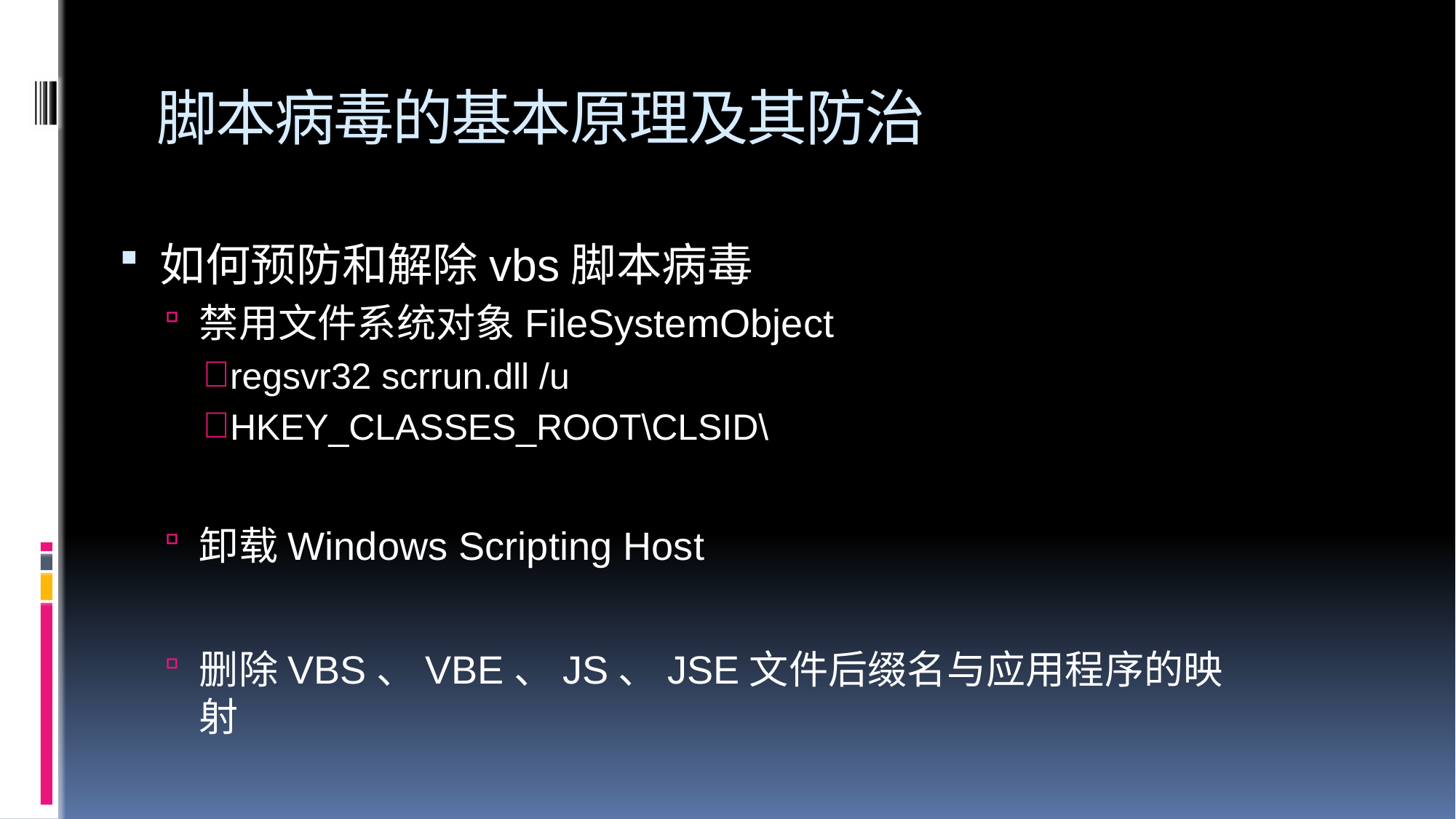

# 脚本病毒的基本原理及其防治
如何预防和解除vbs脚本病毒
禁用文件系统对象FileSystemObject
regsvr32 scrrun.dll /u
HKEY_CLASSES_ROOT\CLSID\

卸载Windows Scripting Host

删除VBS、VBE、JS、JSE文件后缀名与应用程序的映射